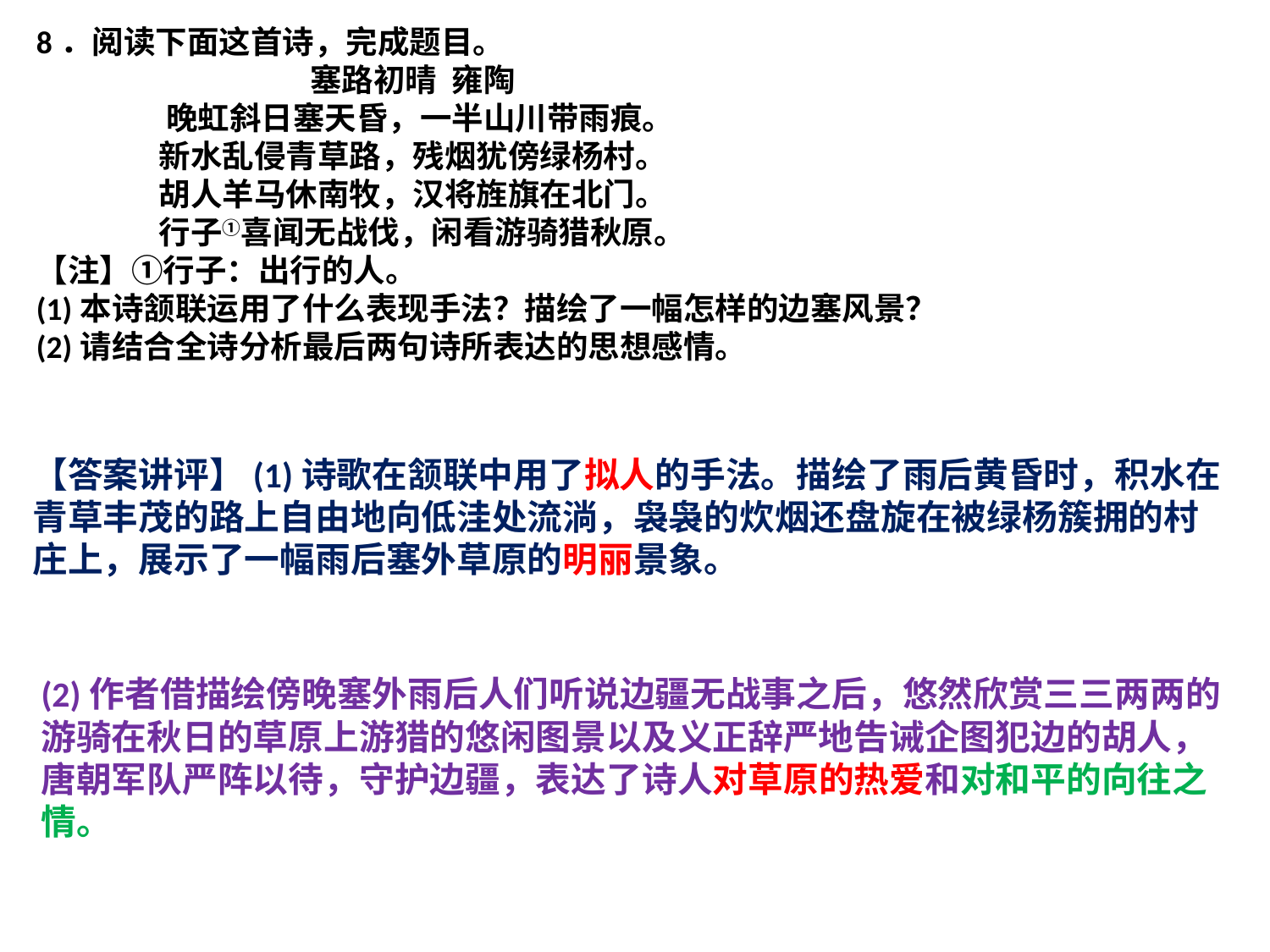

8．阅读下面这首诗，完成题目。
                                     塞路初晴  雍陶
                 晚虹斜日塞天昏，一半山川带雨痕。
                新水乱侵青草路，残烟犹傍绿杨村。
                胡人羊马休南牧，汉将旌旗在北门。
                行子①喜闻无战伐，闲看游骑猎秋原。
【注】①行子：出行的人。
(1)本诗颔联运用了什么表现手法？描绘了一幅怎样的边塞风景？
(2)请结合全诗分析最后两句诗所表达的思想感情。
【答案讲评】(1)诗歌在颔联中用了拟人的手法。描绘了雨后黄昏时，积水在青草丰茂的路上自由地向低洼处流淌，袅袅的炊烟还盘旋在被绿杨簇拥的村庄上，展示了一幅雨后塞外草原的明丽景象。
(2)作者借描绘傍晚塞外雨后人们听说边疆无战事之后，悠然欣赏三三两两的游骑在秋日的草原上游猎的悠闲图景以及义正辞严地告诫企图犯边的胡人，唐朝军队严阵以待，守护边疆，表达了诗人对草原的热爱和对和平的向往之情。